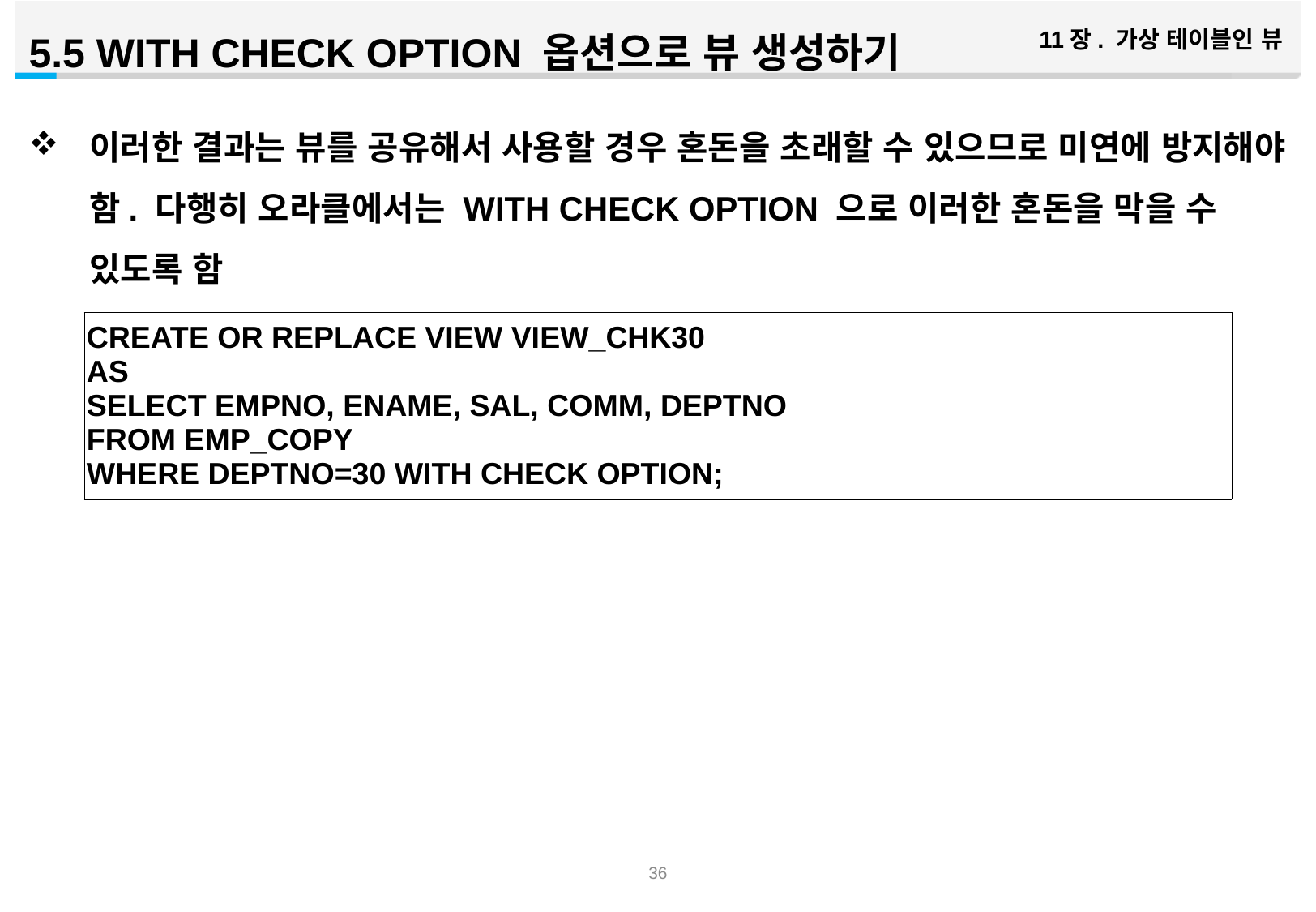

11장. 가상 테이블인 뷰
5.5 WITH CHECK OPTION 옵션으로 뷰 생성하기
이러한 결과는 뷰를 공유해서 사용할 경우 혼돈을 초래할 수 있으므로 미연에 방지해야 함. 다행히 오라클에서는 WITH CHECK OPTION 으로 이러한 혼돈을 막을 수 있도록 함
| CREATE OR REPLACE VIEW VIEW\_CHK30 AS SELECT EMPNO, ENAME, SAL, COMM, DEPTNO FROM EMP\_COPY WHERE DEPTNO=30 WITH CHECK OPTION; |
| --- |
36